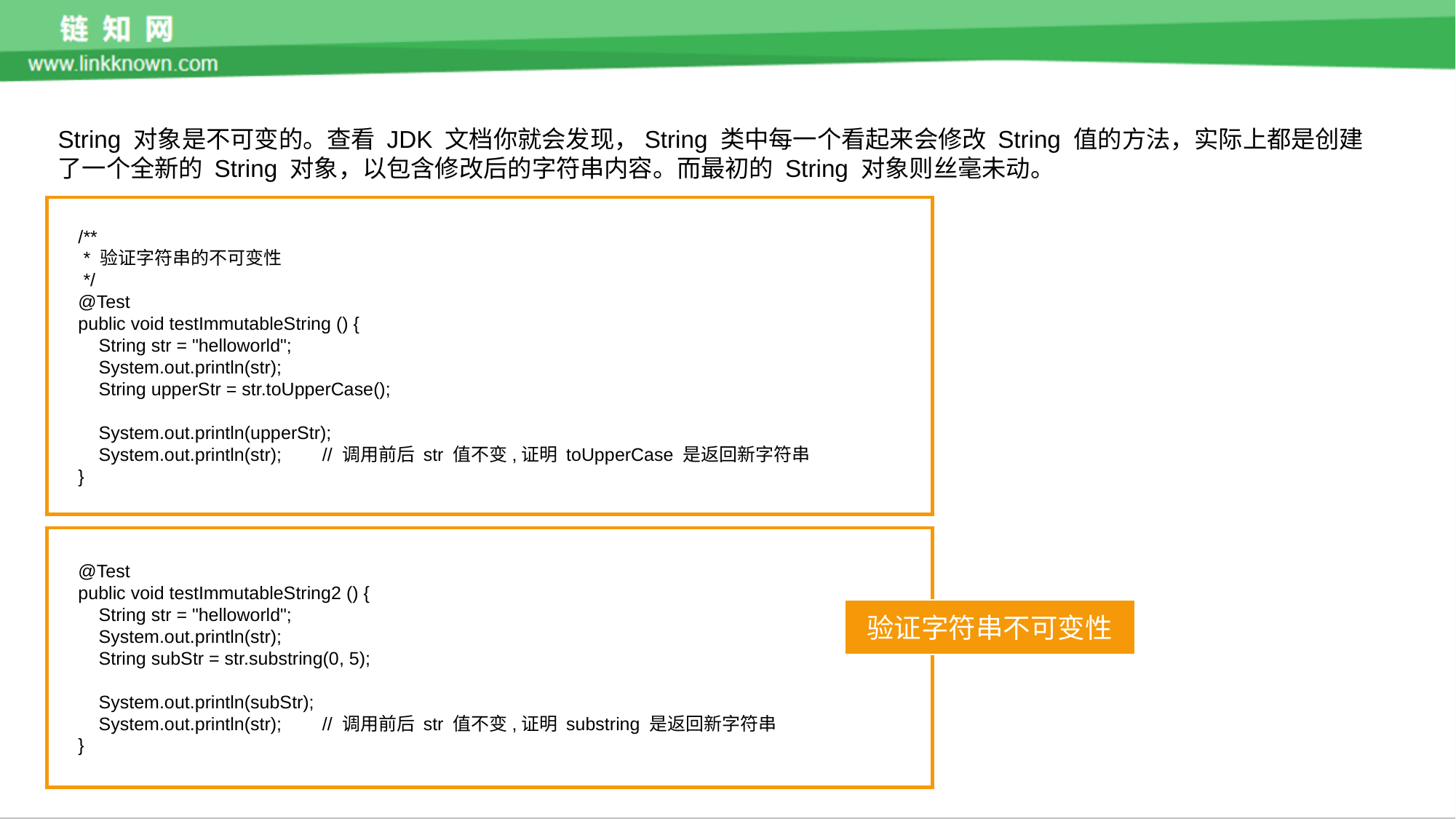

String 对象是不可变的。查看 JDK 文档你就会发现，String 类中每一个看起来会修改 String 值的方法，实际上都是创建了一个全新的 String 对象，以包含修改后的字符串内容。而最初的 String 对象则丝毫未动。
    /**
     * 验证字符串的不可变性
     */
    @Test
    public void testImmutableString () {
        String str = "helloworld";
        System.out.println(str);
        String upperStr = str.toUpperCase();

        System.out.println(upperStr);
        System.out.println(str);        // 调用前后 str 值不变,证明 toUpperCase 是返回新字符串
    }
    @Test
    public void testImmutableString2 () {
        String str = "helloworld";
        System.out.println(str);
        String subStr = str.substring(0, 5);

        System.out.println(subStr);
        System.out.println(str);        // 调用前后 str 值不变,证明 substring 是返回新字符串
    }
验证字符串不可变性